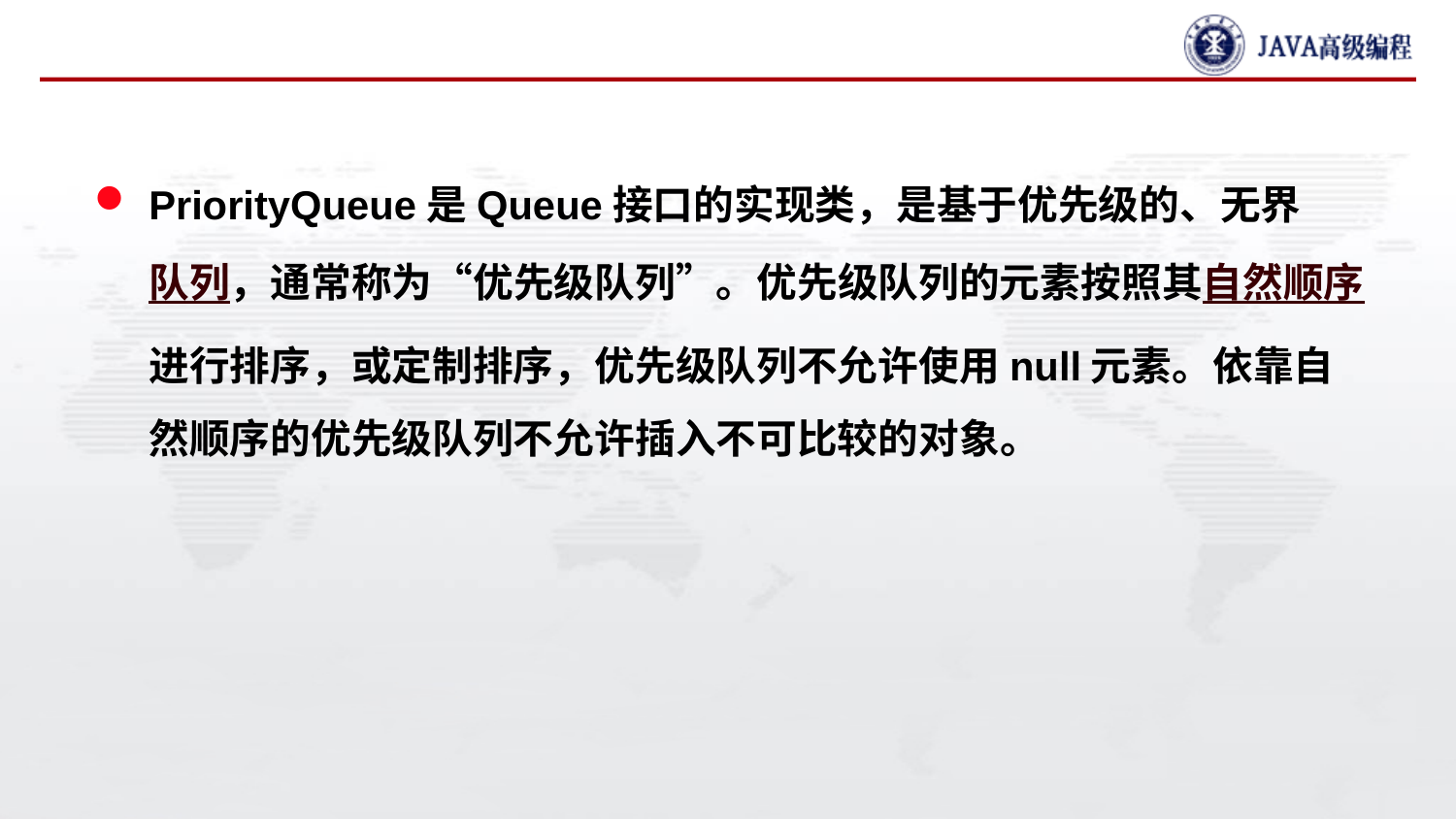

#
PriorityQueue是Queue接口的实现类，是基于优先级的、无界队列，通常称为“优先级队列”。优先级队列的元素按照其自然顺序进行排序，或定制排序，优先级队列不允许使用null元素。依靠自然顺序的优先级队列不允许插入不可比较的对象。